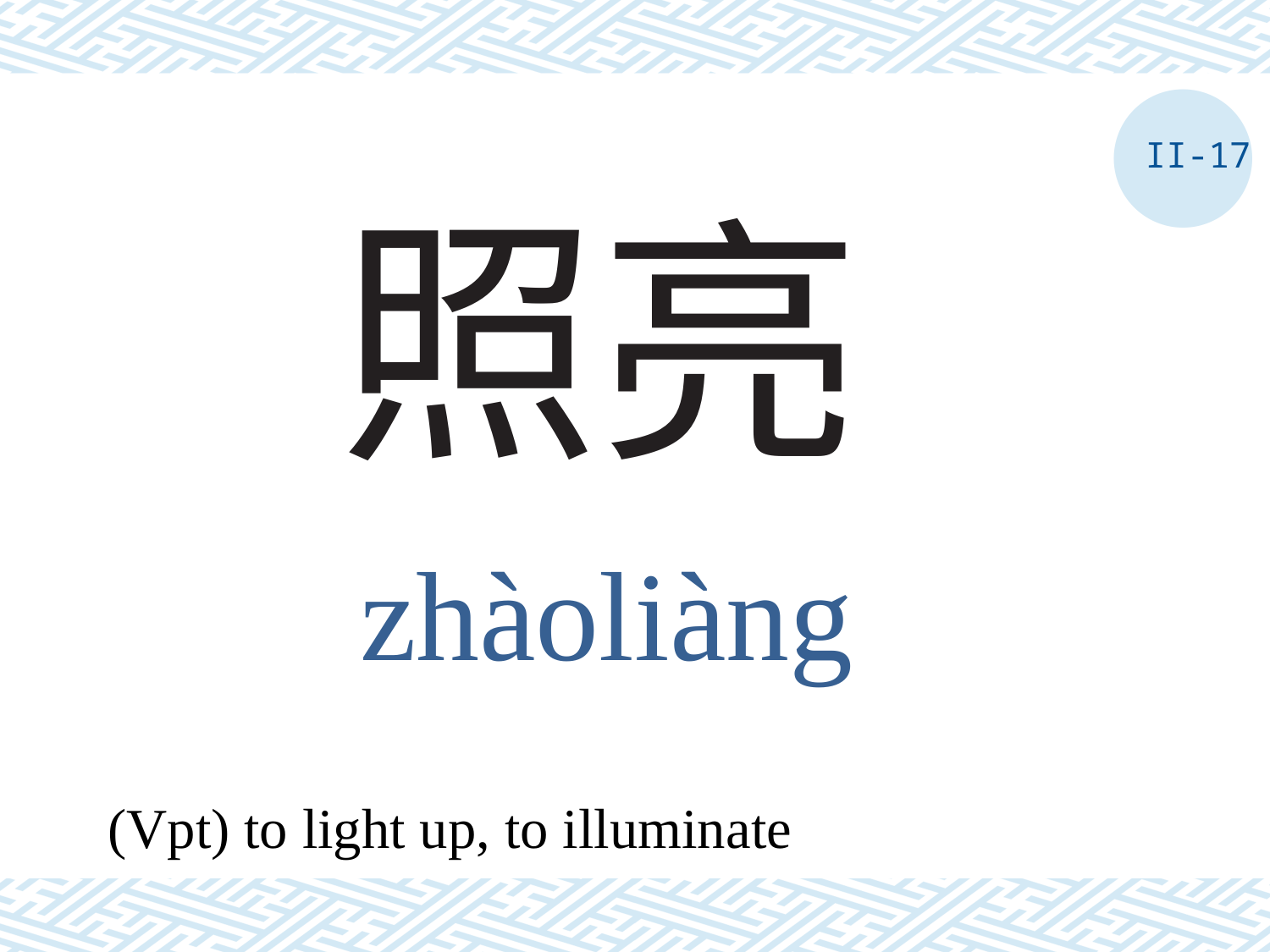

II-17

# 照亮
zhàoliàng
(Vpt) to light up, to illuminate